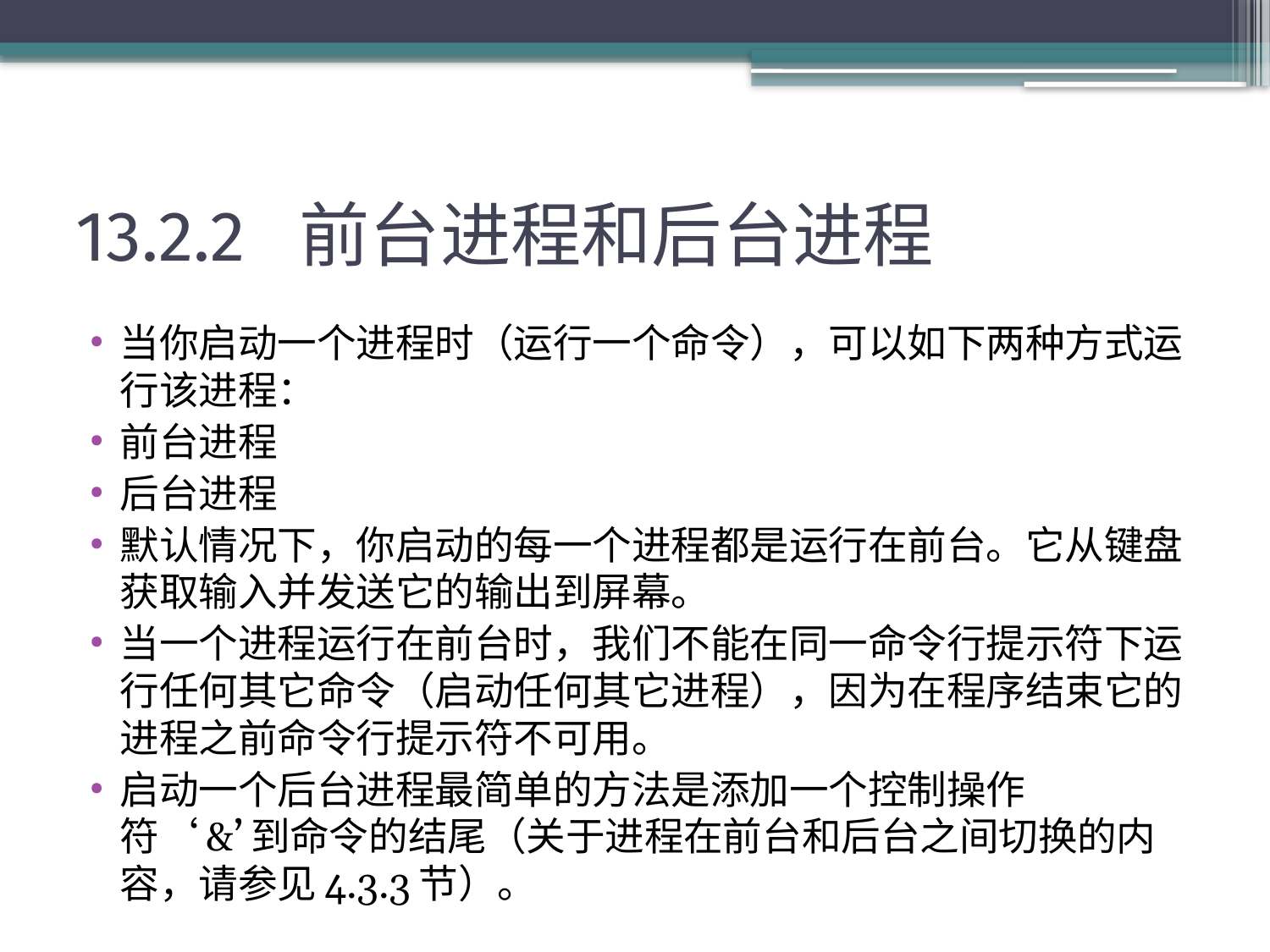

# 13.2.2  前台进程和后台进程
当你启动一个进程时（运行一个命令），可以如下两种方式运行该进程：
前台进程
后台进程
默认情况下，你启动的每一个进程都是运行在前台。它从键盘获取输入并发送它的输出到屏幕。
当一个进程运行在前台时，我们不能在同一命令行提示符下运行任何其它命令（启动任何其它进程），因为在程序结束它的进程之前命令行提示符不可用。
启动一个后台进程最简单的方法是添加一个控制操作符‘&’到命令的结尾（关于进程在前台和后台之间切换的内容，请参见4.3.3节）。